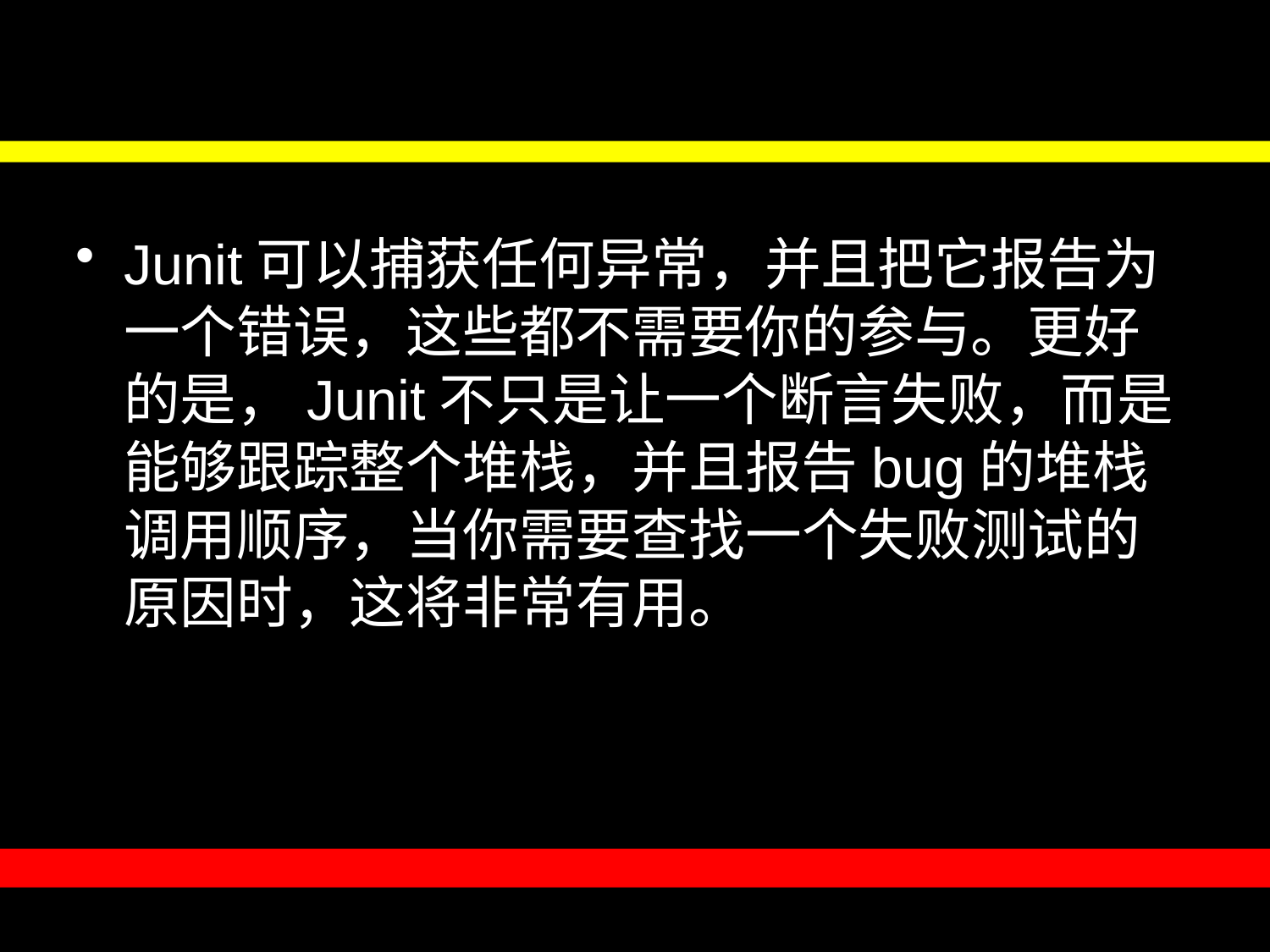

#
Junit可以捕获任何异常，并且把它报告为一个错误，这些都不需要你的参与。更好的是，Junit不只是让一个断言失败，而是能够跟踪整个堆栈，并且报告bug的堆栈调用顺序，当你需要查找一个失败测试的原因时，这将非常有用。